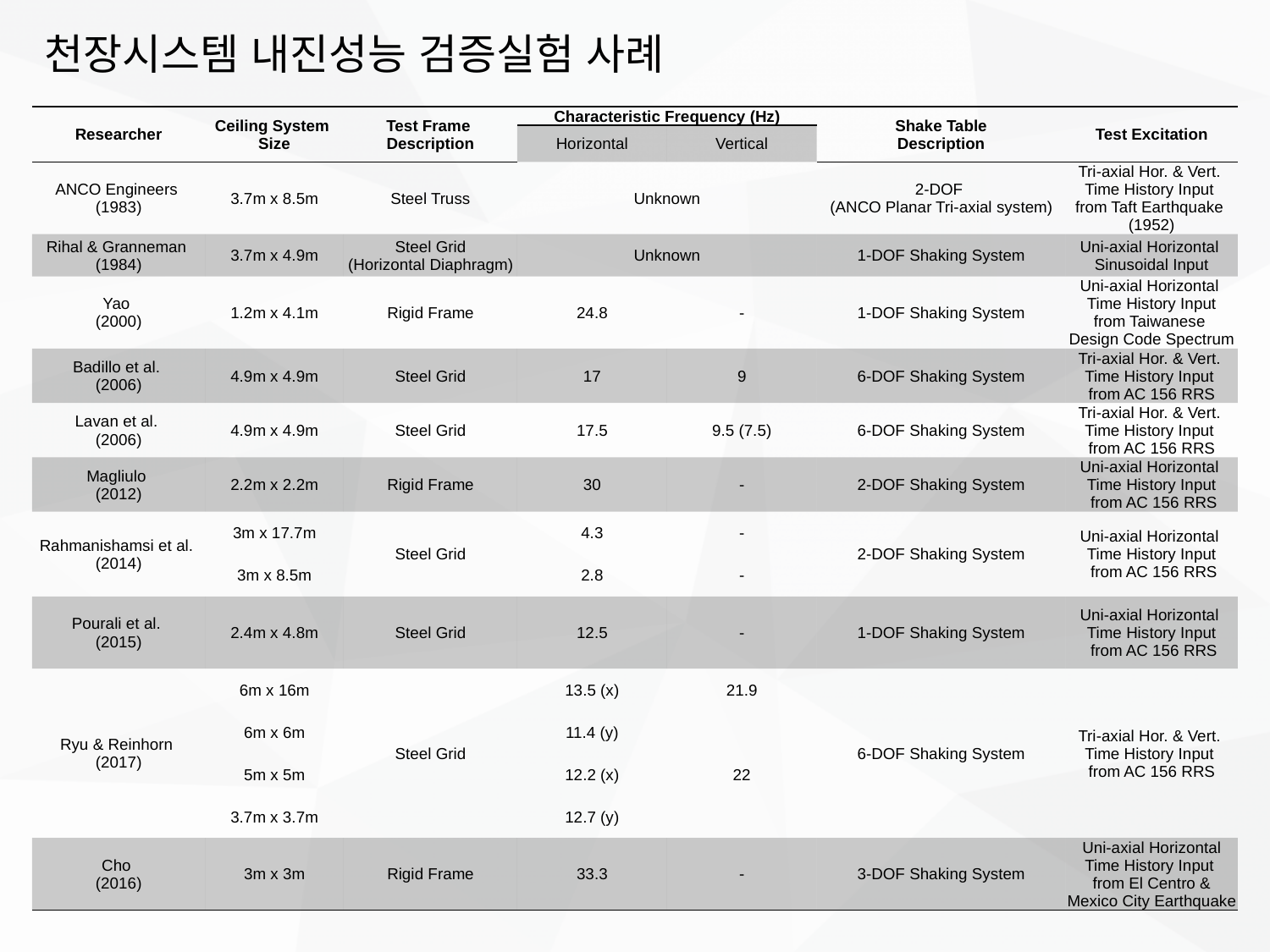

# 천장시스템 내진성능 검증실험 사례
| Researcher | Ceiling System Size | Test Frame Description | Characteristic Frequency (Hz) |  | Shake Table Description | Test Excitation |
| --- | --- | --- | --- | --- | --- | --- |
|  |  |  | Horizontal | Vertical |  |  |
| ANCO Engineers (1983) | 3.7m x 8.5m | Steel Truss | Unknown |  | 2-DOF (ANCO Planar Tri-axial system) | Tri-axial Hor. & Vert. Time History Input from Taft Earthquake (1952) |
| Rihal & Granneman (1984) | 3.7m x 4.9m | Steel Grid (Horizontal Diaphragm) | Unknown |  | 1-DOF Shaking System | Uni-axial Horizontal Sinusoidal Input |
| Yao (2000) | 1.2m x 4.1m | Rigid Frame | 24.8 | - | 1-DOF Shaking System | Uni-axial Horizontal Time History Input from Taiwanese Design Code Spectrum |
| Badillo et al. (2006) | 4.9m x 4.9m | Steel Grid | 17 | 9 | 6-DOF Shaking System | Tri-axial Hor. & Vert. Time History Input from AC 156 RRS |
| Lavan et al. (2006) | 4.9m x 4.9m | Steel Grid | 17.5 | 9.5 (7.5) | 6-DOF Shaking System | Tri-axial Hor. & Vert. Time History Input from AC 156 RRS |
| Magliulo (2012) | 2.2m x 2.2m | Rigid Frame | 30 | - | 2-DOF Shaking System | Uni-axial Horizontal Time History Input from AC 156 RRS |
| Rahmanishamsi et al. (2014) | 3m x 17.7m | Steel Grid | 4.3 | - | 2-DOF Shaking System | Uni-axial Horizontal Time History Input from AC 156 RRS |
|  | 3m x 8.5m |  | 2.8 | - |  |  |
| Pourali et al. (2015) | 2.4m x 4.8m | Steel Grid | 12.5 | - | 1-DOF Shaking System | Uni-axial Horizontal Time History Input from AC 156 RRS |
| Ryu & Reinhorn (2017) | 6m x 16m | Steel Grid | 13.5 (x) | 21.9 | 6-DOF Shaking System | Tri-axial Hor. & Vert. Time History Input from AC 156 RRS |
|  | 6m x 6m |  | 11.4 (y) |  |  |  |
|  | 5m x 5m |  | 12.2 (x) | 22 |  |  |
|  | 3.7m x 3.7m |  | 12.7 (y) |  |  |  |
| Cho (2016) | 3m x 3m | Rigid Frame | 33.3 | - | 3-DOF Shaking System | Uni-axial Horizontal Time History Input from El Centro & Mexico City Earthquake |